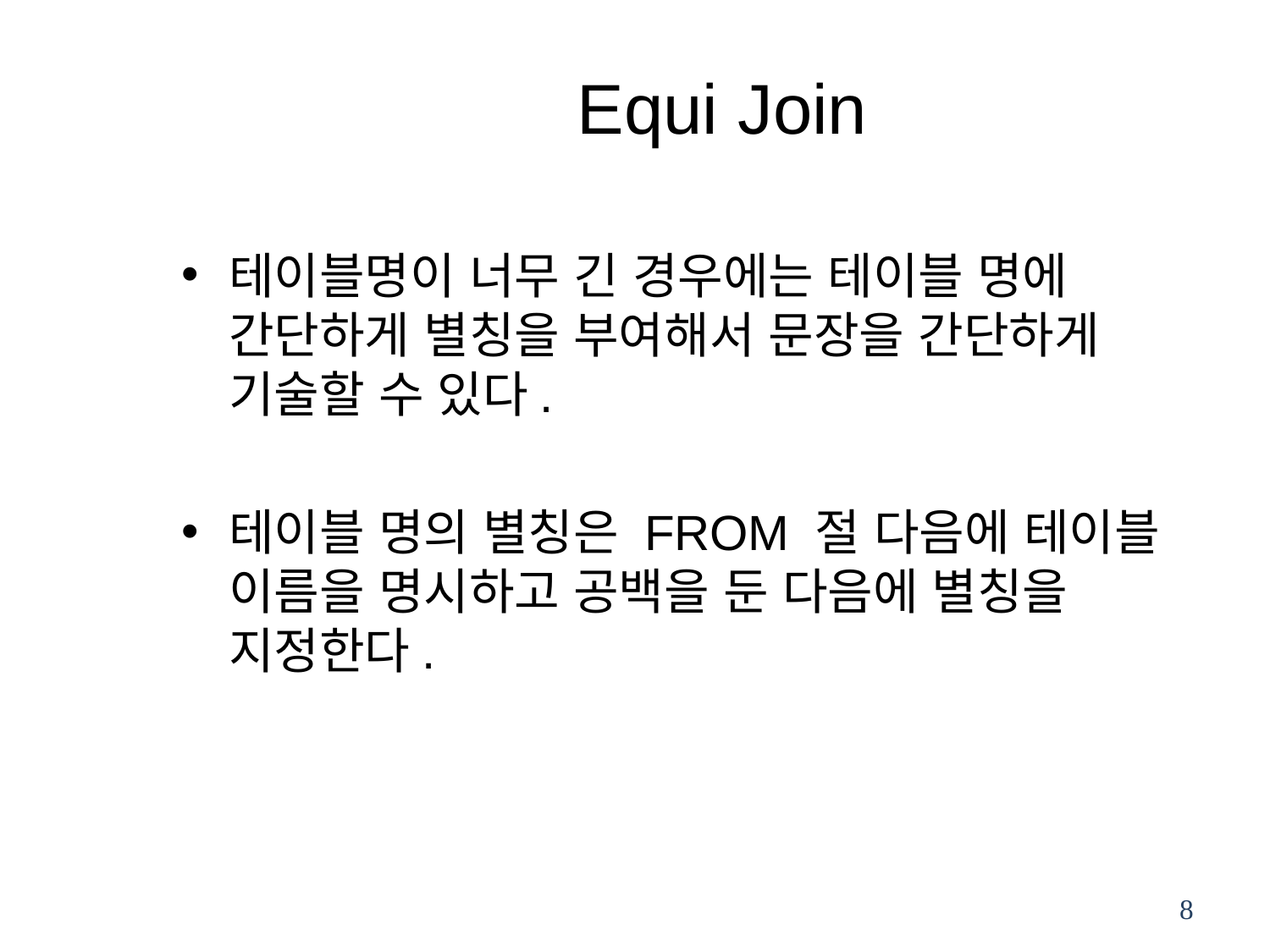

# Equi Join
테이블명이 너무 긴 경우에는 테이블 명에 간단하게 별칭을 부여해서 문장을 간단하게 기술할 수 있다.

테이블 명의 별칭은 FROM 절 다음에 테이블 이름을 명시하고 공백을 둔 다음에 별칭을 지정한다.

8